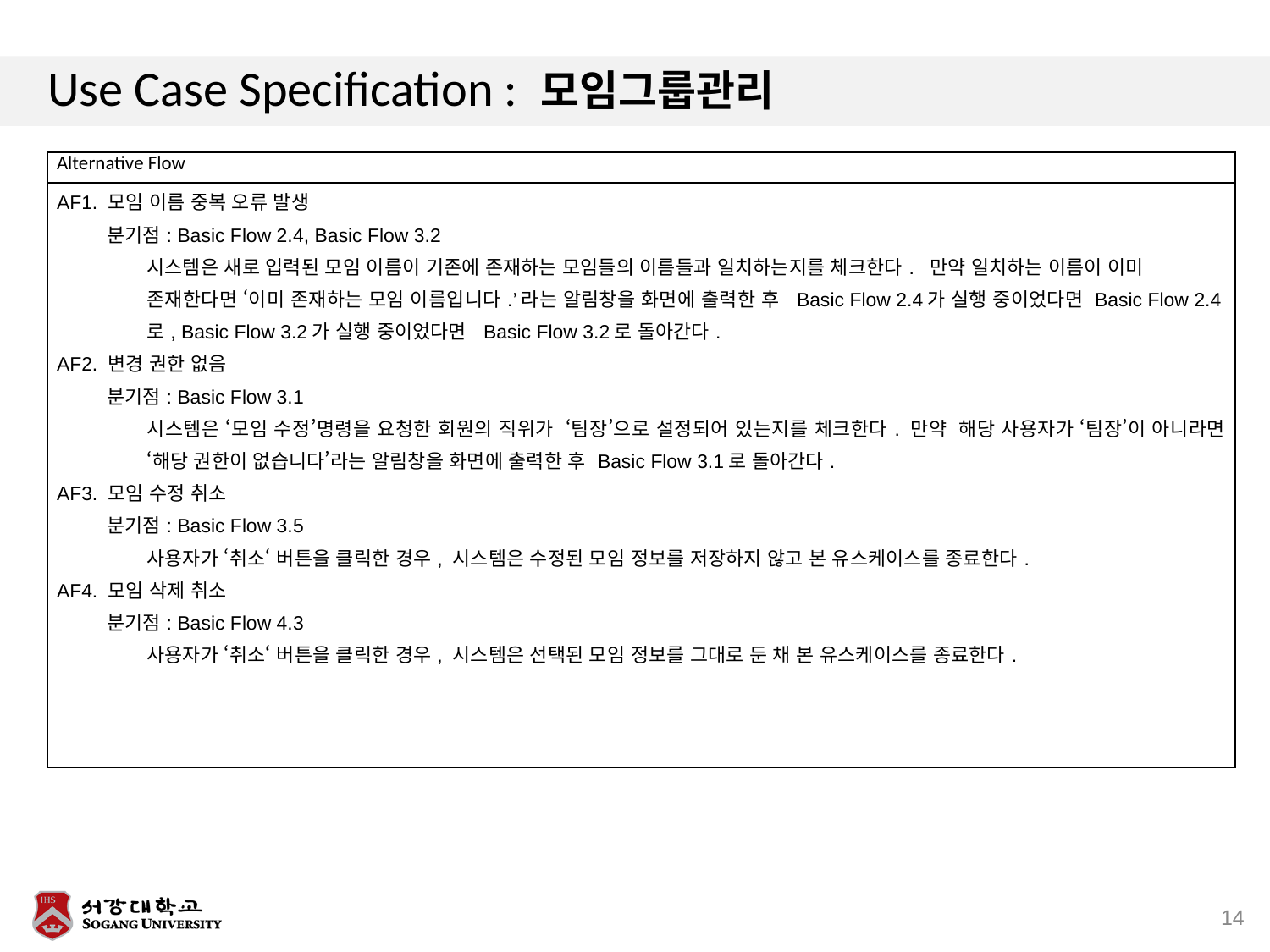

# Use Case Specification : 모임그룹관리
| Alternative Flow |
| --- |
| AF1. 모임 이름 중복 오류 발생 분기점: Basic Flow 2.4, Basic Flow 3.2 시스템은 새로 입력된 모임 이름이 기존에 존재하는 모임들의 이름들과 일치하는지를 체크한다. 만약 일치하는 이름이 이미 존재한다면 ‘이미 존재하는 모임 이름입니다.’라는 알림창을 화면에 출력한 후 Basic Flow 2.4가 실행 중이었다면 Basic Flow 2.4로, Basic Flow 3.2가 실행 중이었다면 Basic Flow 3.2로 돌아간다. AF2. 변경 권한 없음 분기점: Basic Flow 3.1 시스템은 ‘모임 수정’명령을 요청한 회원의 직위가 ‘팀장’으로 설정되어 있는지를 체크한다. 만약 해당 사용자가 ‘팀장’이 아니라면 ‘해당 권한이 없습니다’라는 알림창을 화면에 출력한 후 Basic Flow 3.1로 돌아간다. AF3. 모임 수정 취소 분기점: Basic Flow 3.5 사용자가 ‘취소‘ 버튼을 클릭한 경우, 시스템은 수정된 모임 정보를 저장하지 않고 본 유스케이스를 종료한다. AF4. 모임 삭제 취소 분기점: Basic Flow 4.3 사용자가 ‘취소‘ 버튼을 클릭한 경우, 시스템은 선택된 모임 정보를 그대로 둔 채 본 유스케이스를 종료한다. |
14